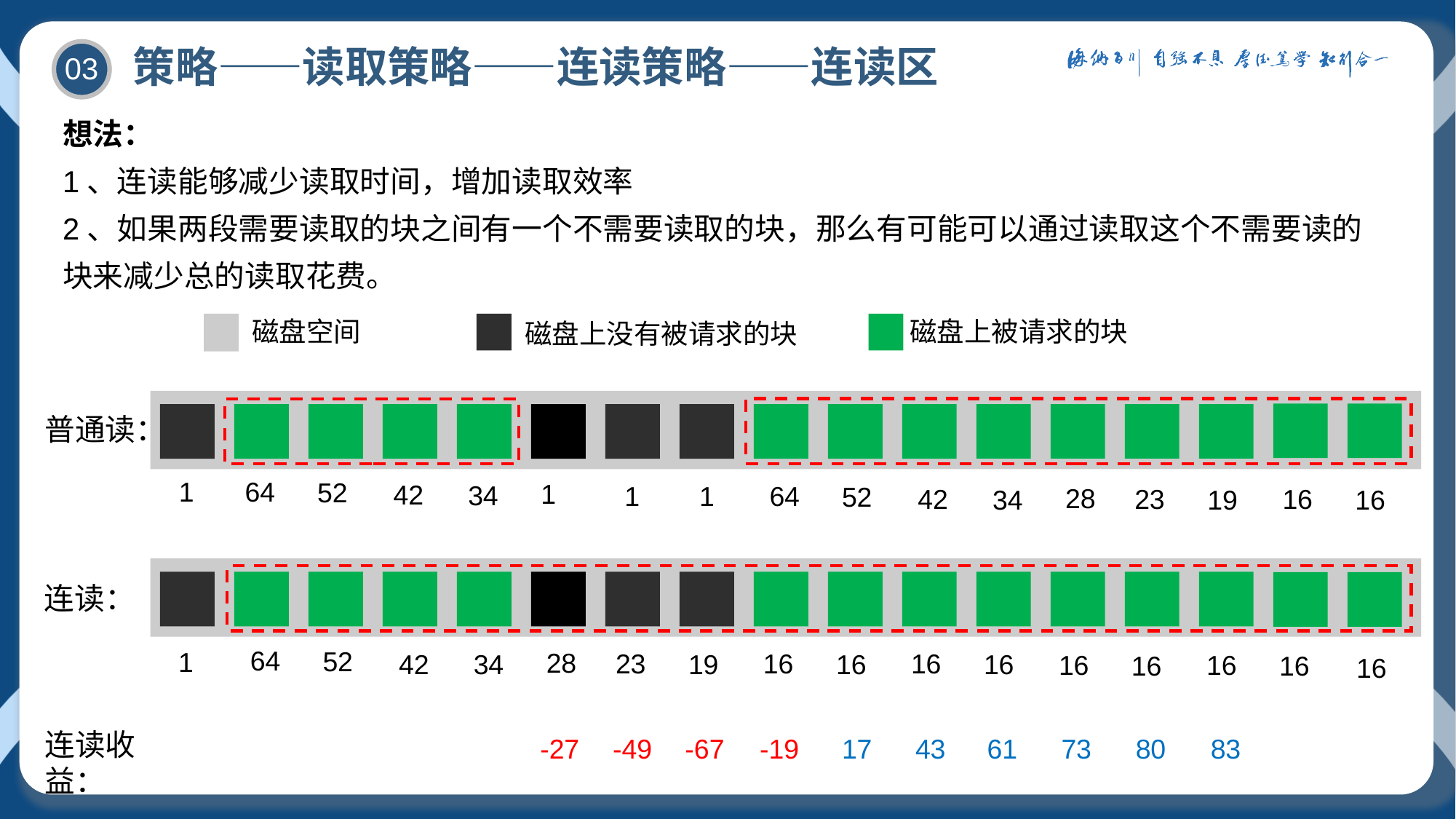

策略——读取策略——连读策略——连读区

03
想法：
1、连读能够减少读取时间，增加读取效率
2、如果两段需要读取的块之间有一个不需要读取的块，那么有可能可以通过读取这个不需要读的块来减少总的读取花费。
磁盘空间
磁盘上被请求的块
磁盘上没有被请求的块

普通读：
1
64
52
1
42
34
64
1
1
52
28
23
16
42
16
19
34

连读：
64
52
1
28
23
16
16
42
16
16
19
34
16
16
16
16
16
连读收益：
-27
-49
-67
-19
17
43
61
73
80
83